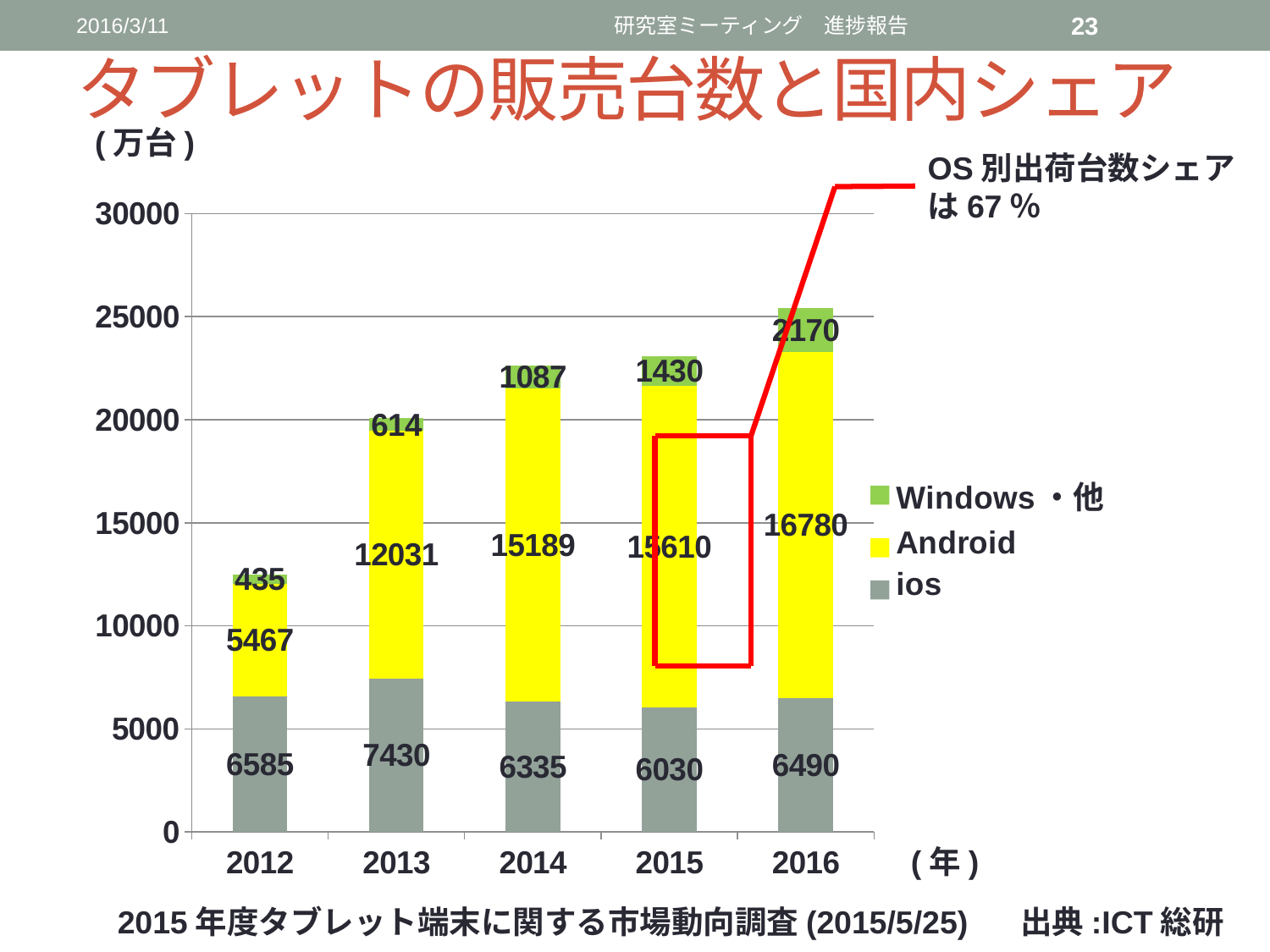

2016/3/11
研究室ミーティング　進捗報告
23
タブレットの販売台数と国内シェア
(万台)
OS別出荷台数シェアは67％

### Chart

| Category | ios | Android | Windows・他 |
|---|---|---|---|
| 2012 | 6585.0 | 5467.0 | 435.0 |
| 2013 | 7430.0 | 12031.0 | 614.0 |
| 2014 | 6335.0 | 15189.0 | 1087.0 |
| 2015 | 6030.0 | 15610.0 | 1430.0 |
| 2016 | 6490.0 | 16780.0 | 2170.0 |
(年)
2015年度タブレット端末に関する市場動向調査(2015/5/25)     出典:ICT総研